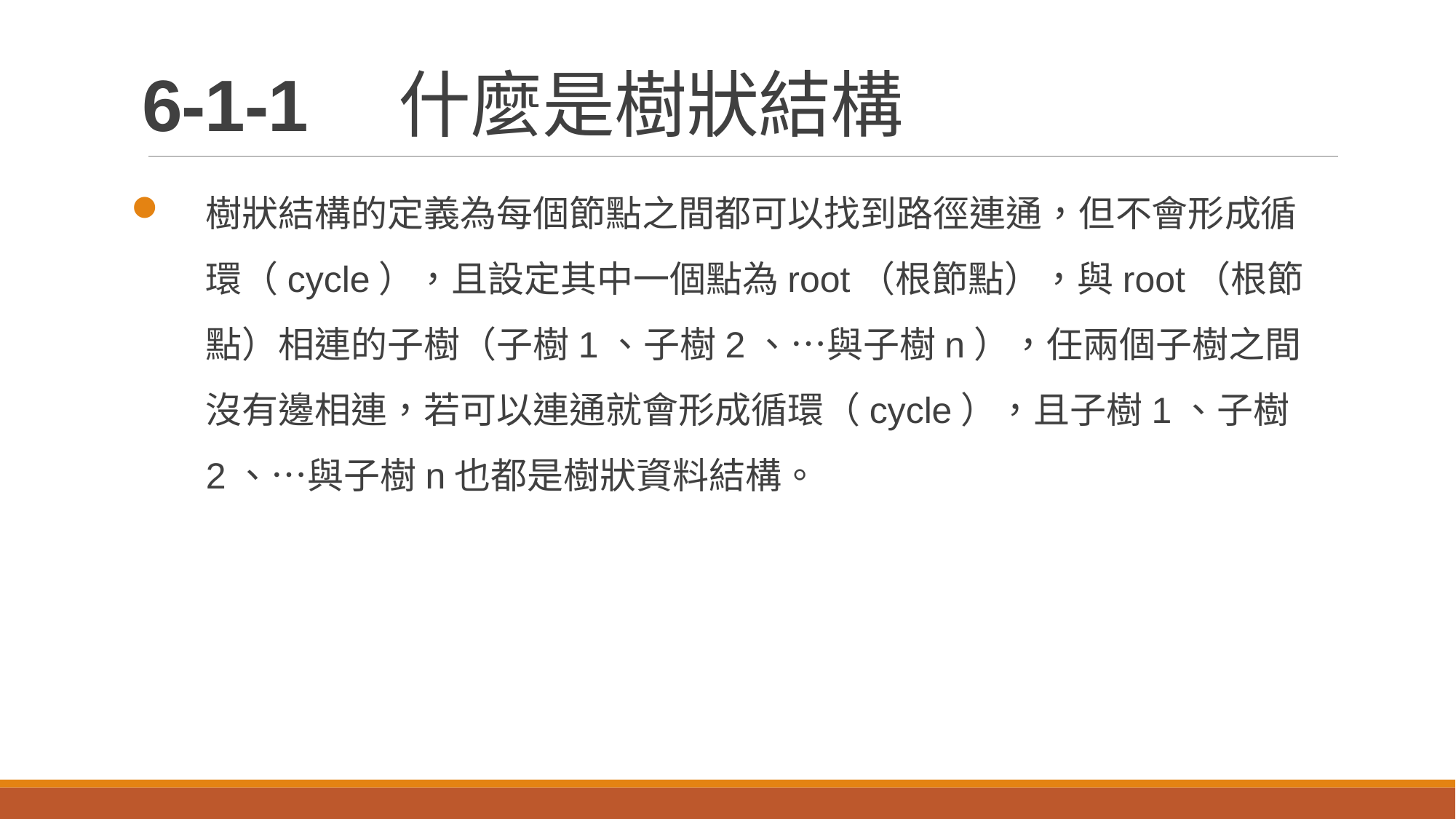

# 6-1-1　什麼是樹狀結構
樹狀結構的定義為每個節點之間都可以找到路徑連通，但不會形成循環（cycle），且設定其中一個點為root（根節點），與root（根節點）相連的子樹（子樹1、子樹2、⋯與子樹n），任兩個子樹之間沒有邊相連，若可以連通就會形成循環（cycle），且子樹1、子樹2、⋯與子樹n也都是樹狀資料結構。